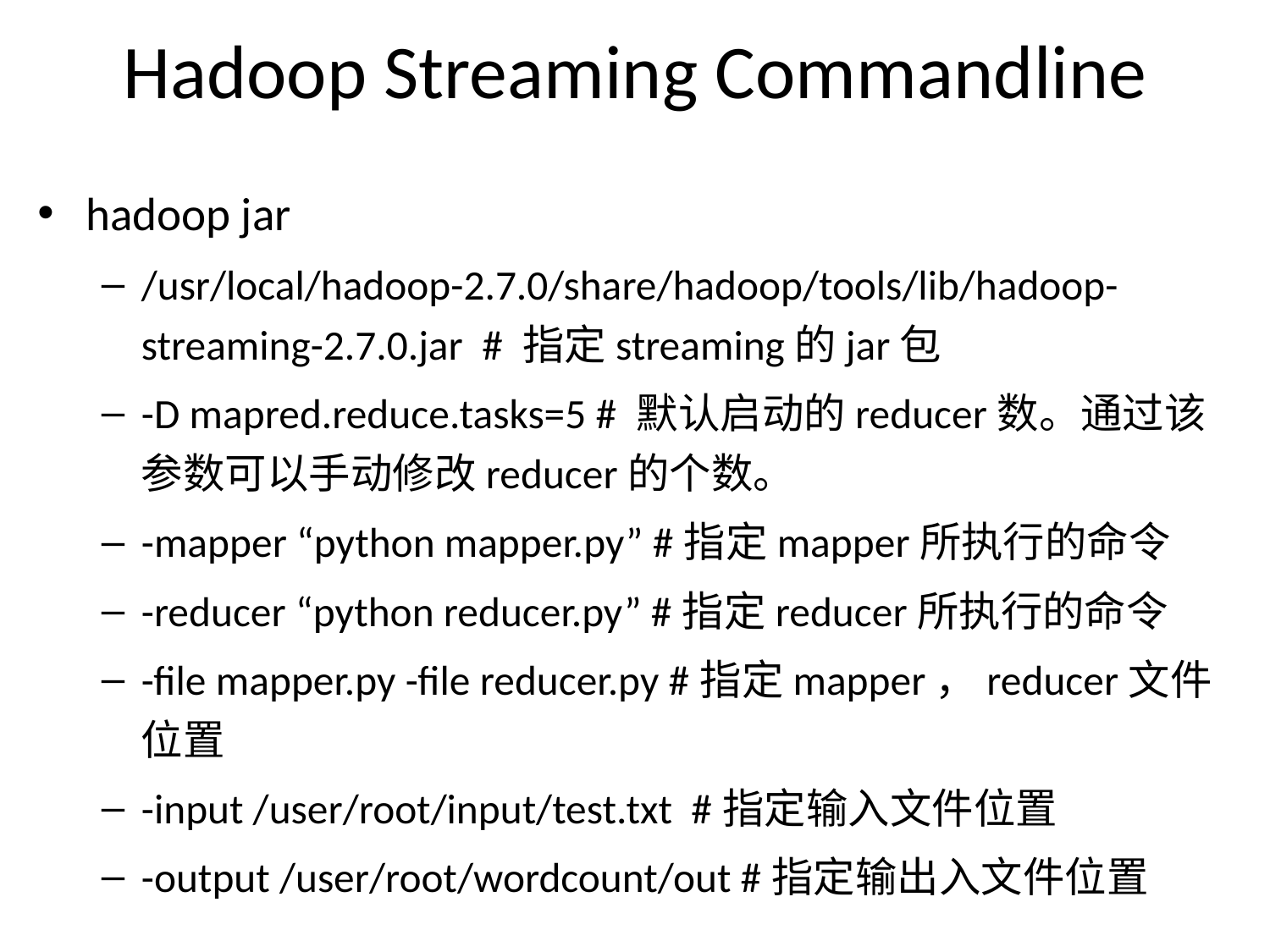

# Hadoop Streaming Commandline
hadoop jar
/usr/local/hadoop-2.7.0/share/hadoop/tools/lib/hadoop-streaming-2.7.0.jar  # 指定streaming的jar包
-D mapred.reduce.tasks=5 # 默认启动的reducer数。通过该参数可以手动修改reducer的个数。
-mapper “python mapper.py” #指定mapper所执行的命令
-reducer “python reducer.py” #指定reducer所执行的命令
-file mapper.py -file reducer.py #指定mapper，reducer文件位置
-input /user/root/input/test.txt  #指定输入文件位置
-output /user/root/wordcount/out #指定输出入文件位置